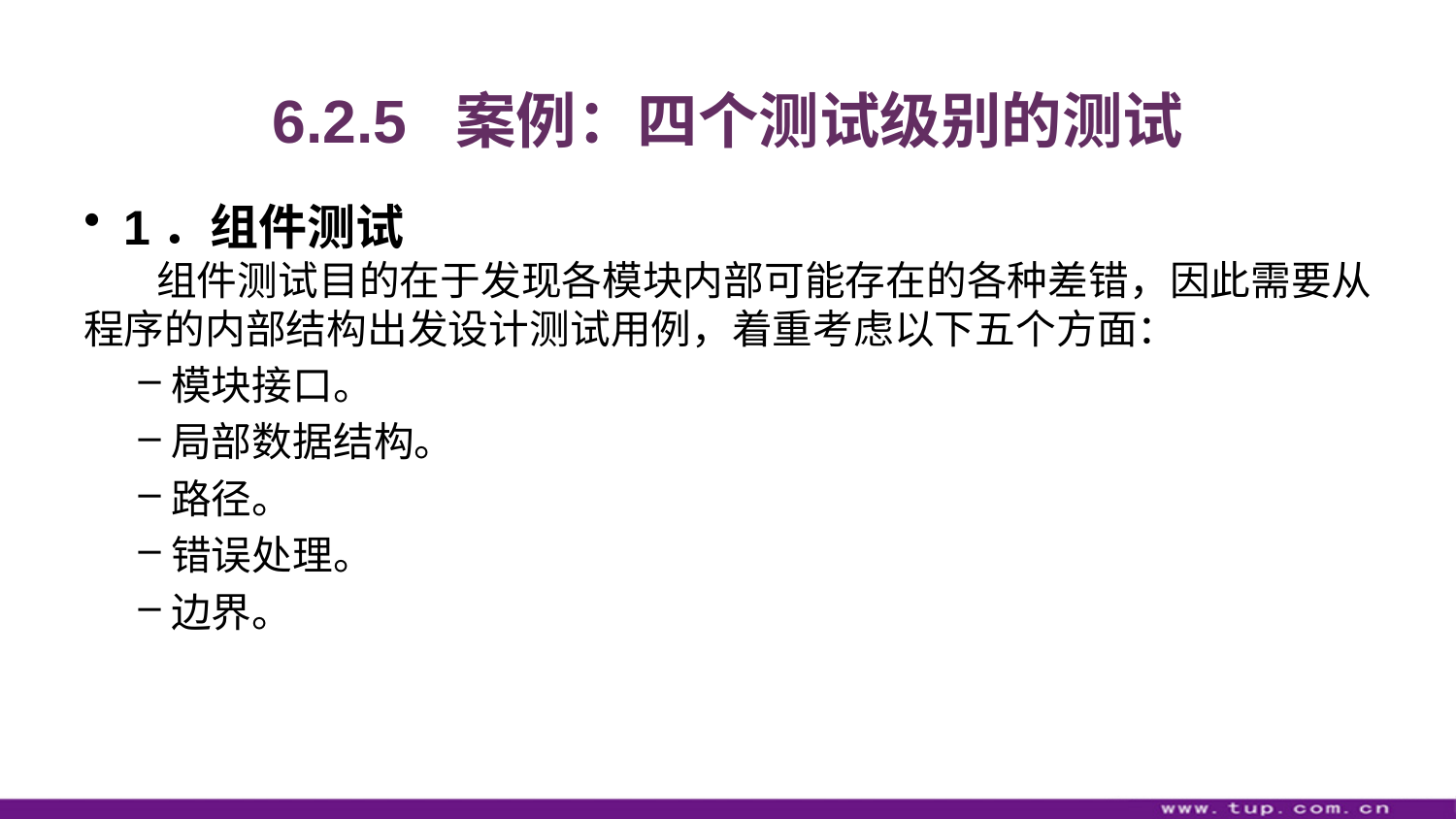

# 6.2.5  案例：四个测试级别的测试
1．组件测试
组件测试目的在于发现各模块内部可能存在的各种差错，因此需要从程序的内部结构出发设计测试用例，着重考虑以下五个方面：
模块接口。
局部数据结构。
路径。
错误处理。
边界。